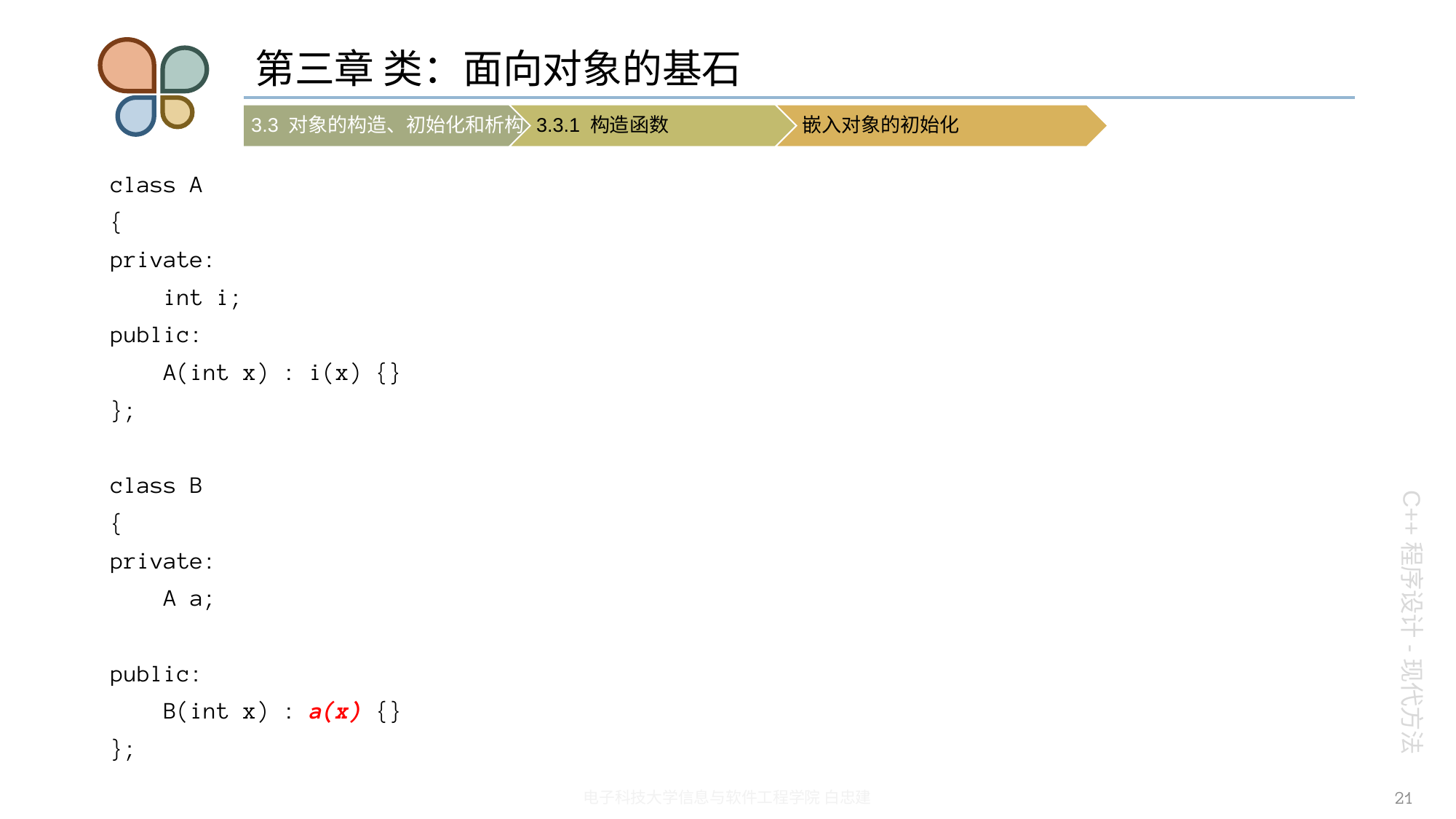

# 第三章 类：面向对象的基石
3.3 对象的构造、初始化和析构
3.3.1 构造函数
嵌入对象的初始化
class A
{
private:
    int i;
public:
    A(int x) : i(x) {}
};

class B
{
private:
    A a;

public:
    B(int x) : a(x) {}
};

21